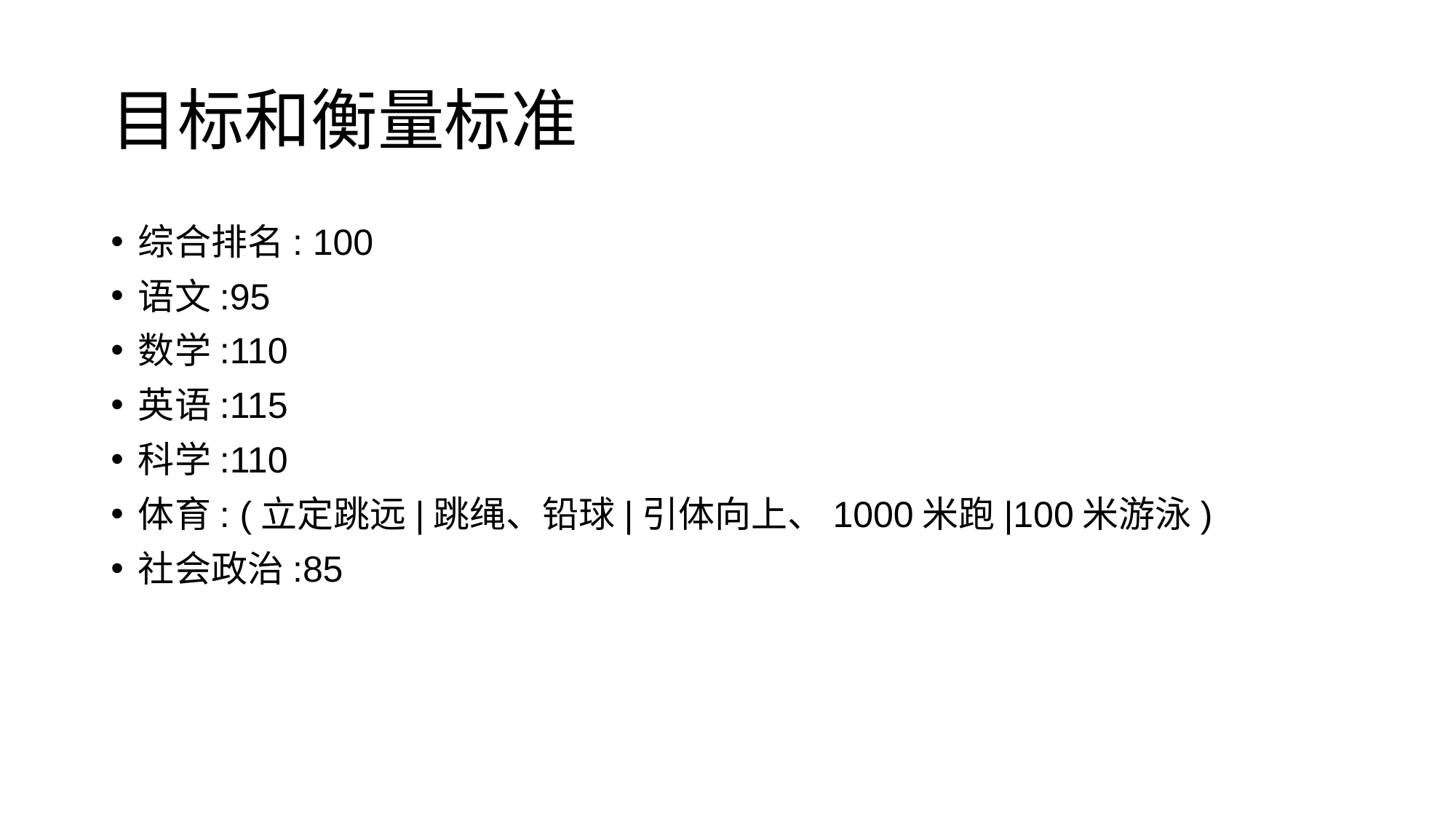

# 目标和衡量标准
综合排名: 100
语文:95
数学:110
英语:115
科学:110
体育: (立定跳远|跳绳、铅球|引体向上、1000米跑|100米游泳)
社会政治:85